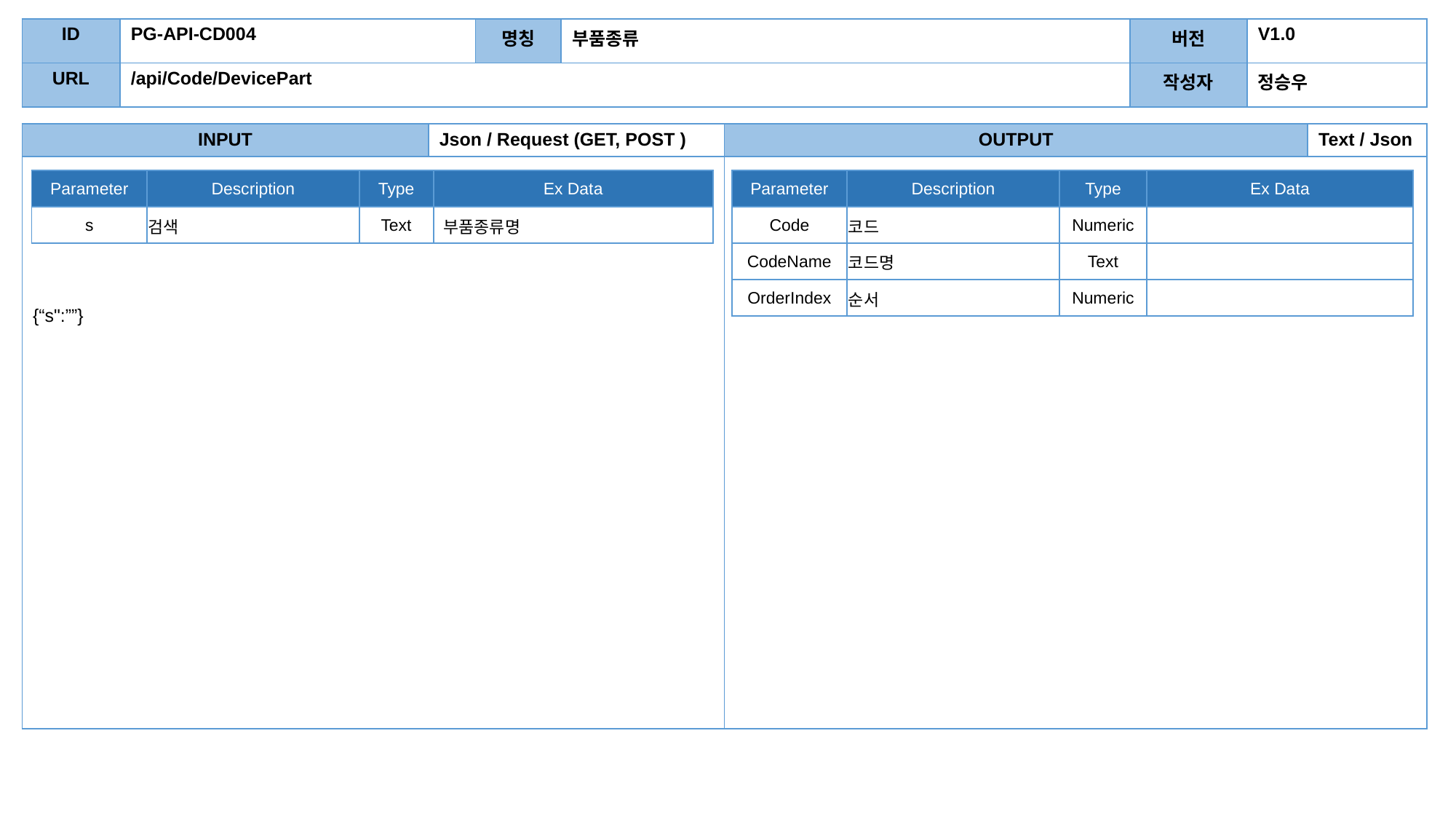

| ID | PG-API-CD004 | 명칭 | 부품종류 | 버전 | V1.0 |
| --- | --- | --- | --- | --- | --- |
| URL | /api/Code/DevicePart |  |  | 작성자 | 정승우 |
| INPUT | Json / Request (GET, POST ) | OUTPUT | Text / Json |
| --- | --- | --- | --- |
|  |  |  |  |
| Parameter | Description | Type | Ex Data |
| --- | --- | --- | --- |
| s | 검색 | Text | 부품종류명 |
| Parameter | Description | Type | Ex Data |
| --- | --- | --- | --- |
| Code | 코드 | Numeric |  |
| CodeName | 코드명 | Text |  |
| OrderIndex | 순서 | Numeric |  |
{“s":””}